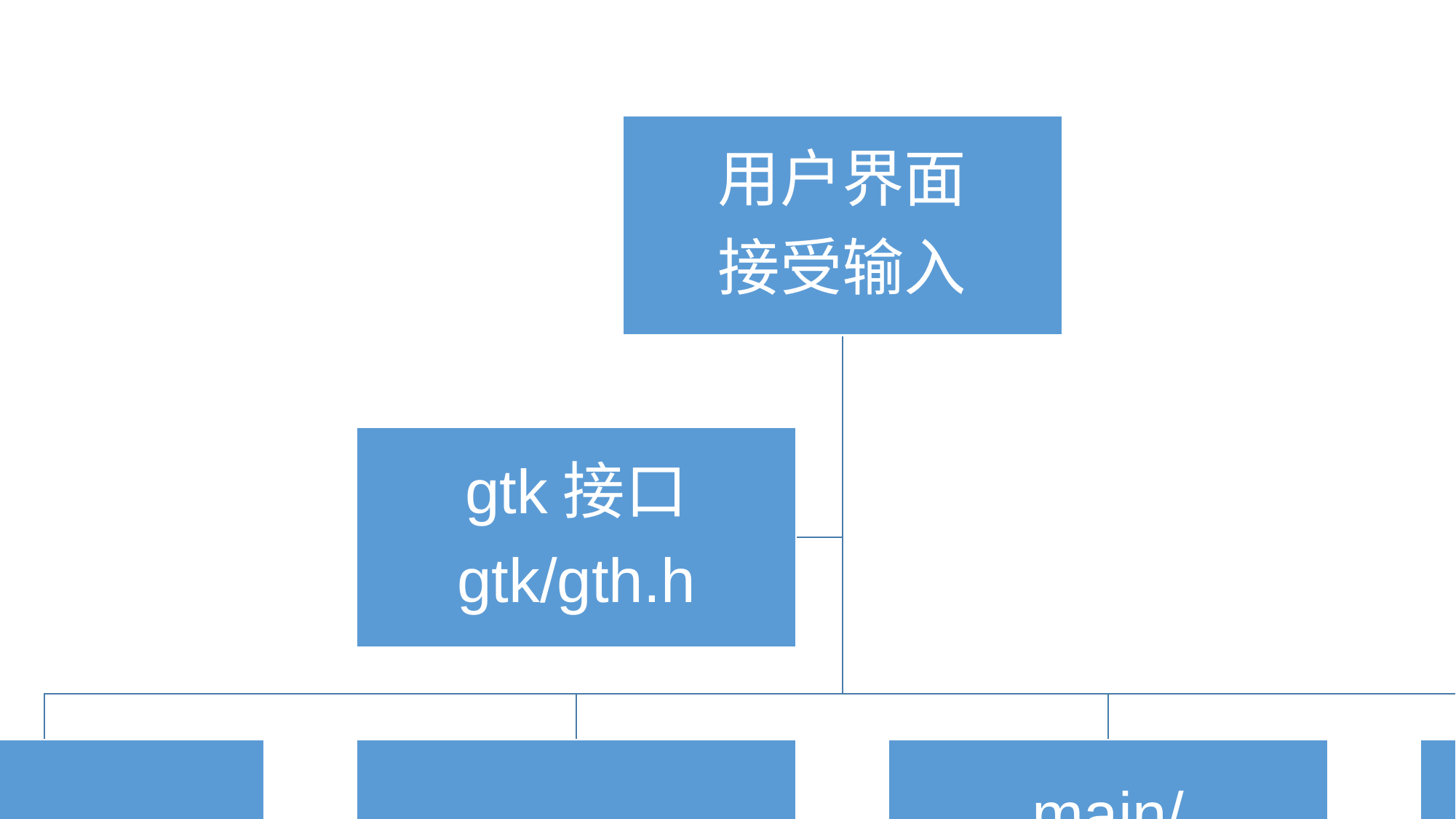

用户界面
接受输入
login.c
signup.c
main/windows.c
dialog.c
gtk接口
gtk/gth.h
服务器